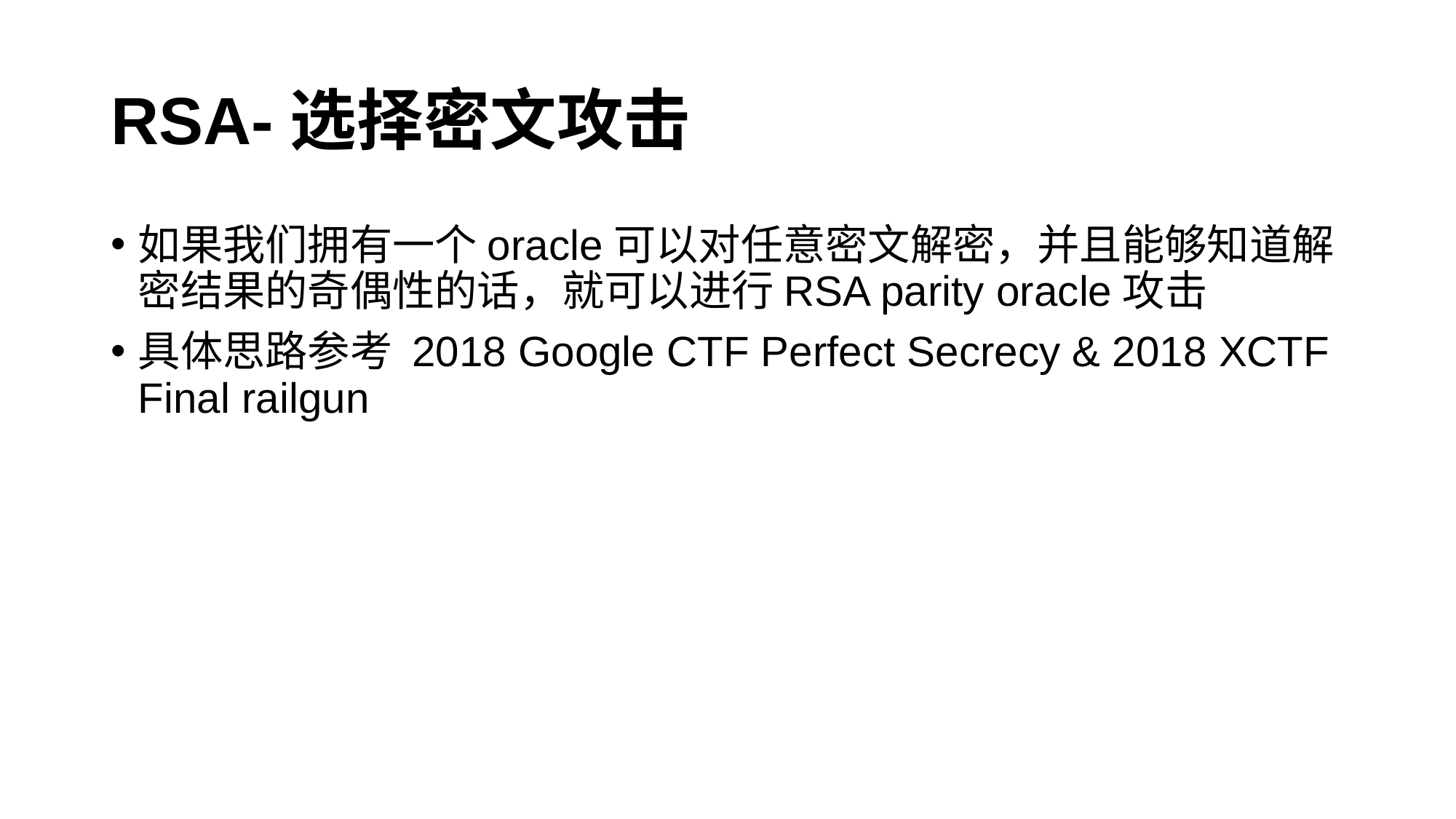

# RSA-选择密文攻击
如果我们拥有一个oracle可以对任意密文解密，并且能够知道解密结果的奇偶性的话，就可以进行RSA parity oracle攻击
具体思路参考 2018 Google CTF Perfect Secrecy & 2018 XCTF Final railgun